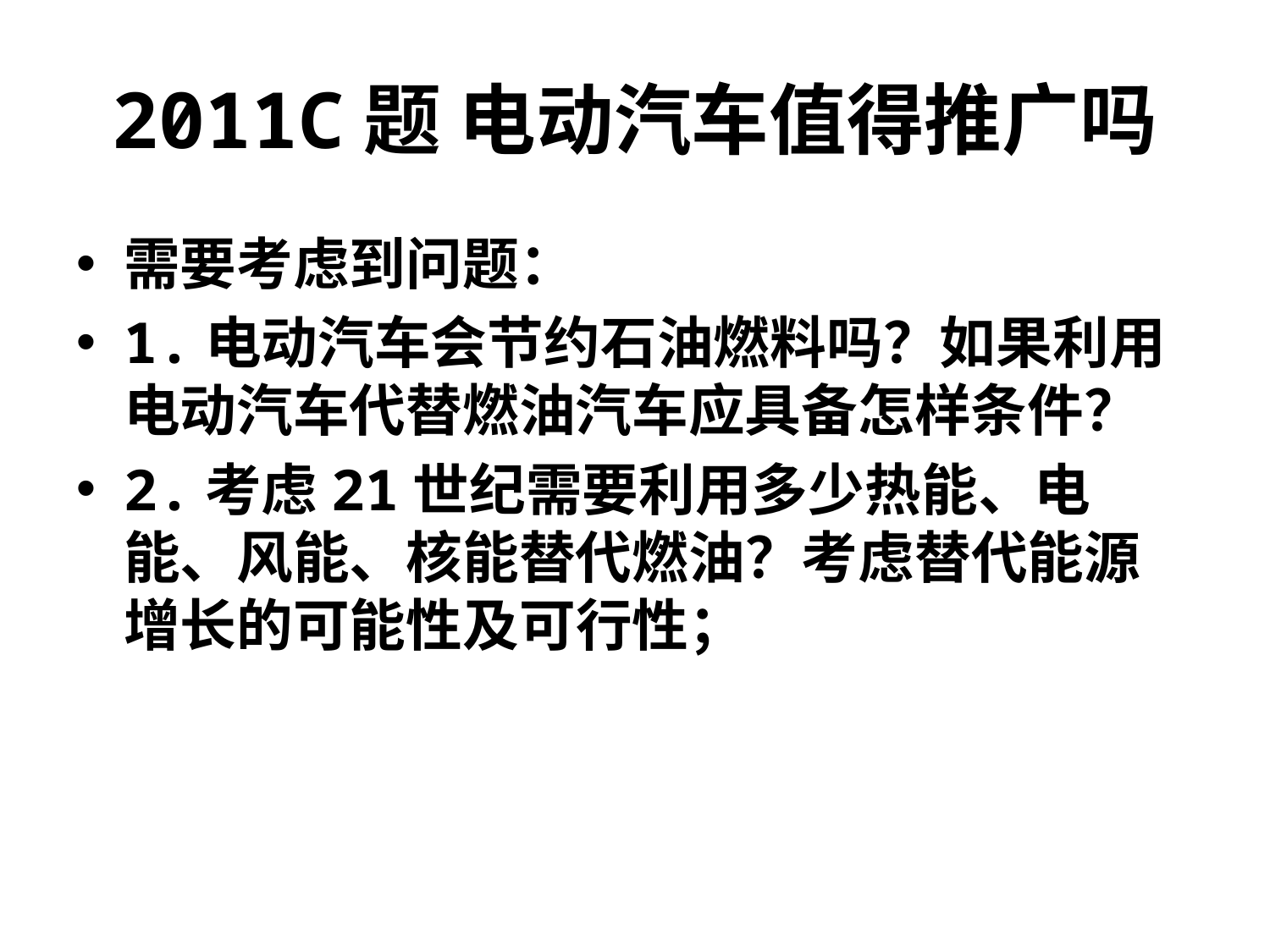

# 2011C题 电动汽车值得推广吗
需要考虑到问题：
1.电动汽车会节约石油燃料吗？如果利用电动汽车代替燃油汽车应具备怎样条件？
2.考虑21世纪需要利用多少热能、电能、风能、核能替代燃油？考虑替代能源增长的可能性及可行性；